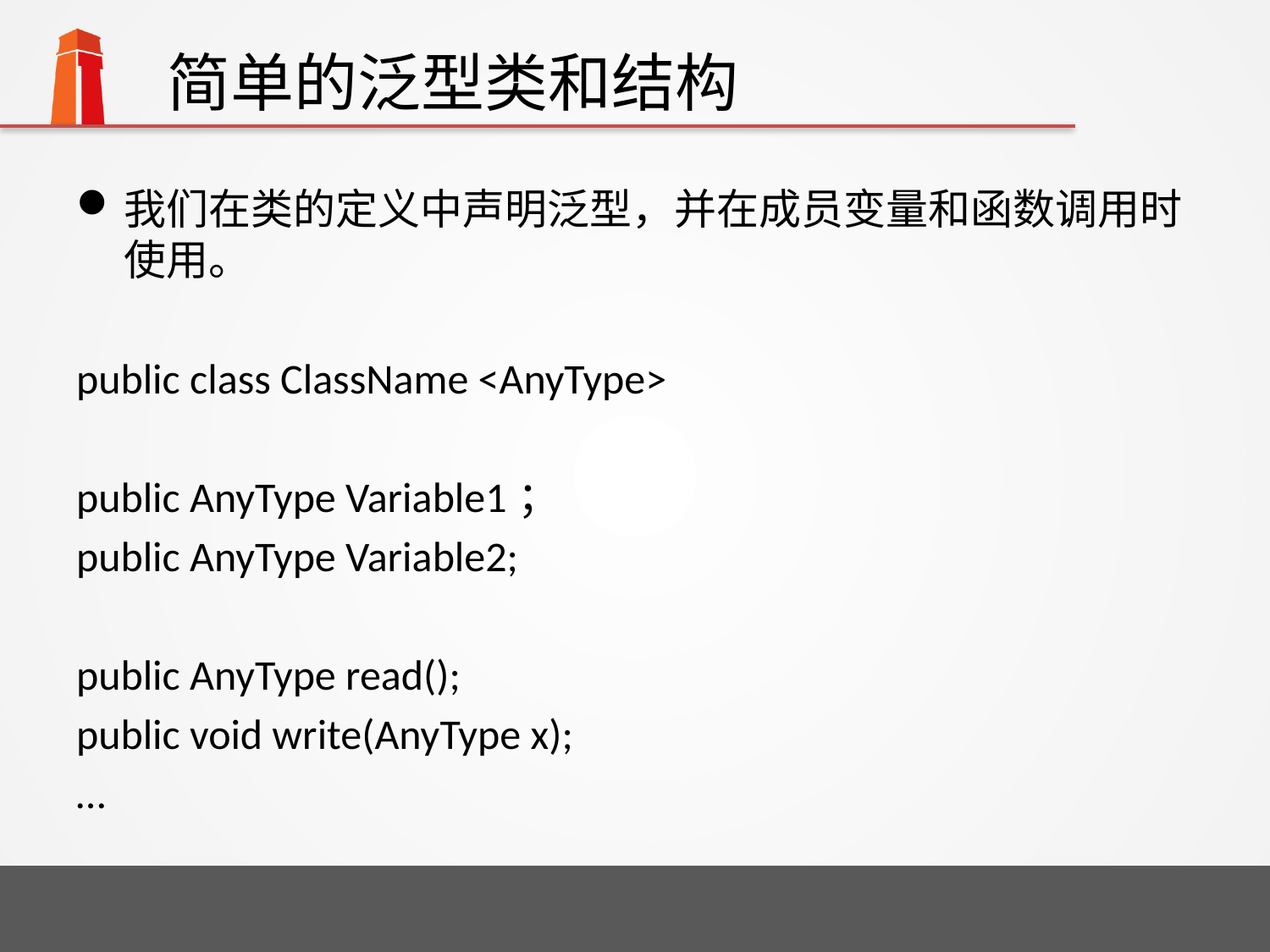

# 简单的泛型类和结构
我们在类的定义中声明泛型，并在成员变量和函数调用时使用。

public class ClassName <AnyType>

public AnyType Variable1；
public AnyType Variable2;

public AnyType read();
public void write(AnyType x);
…